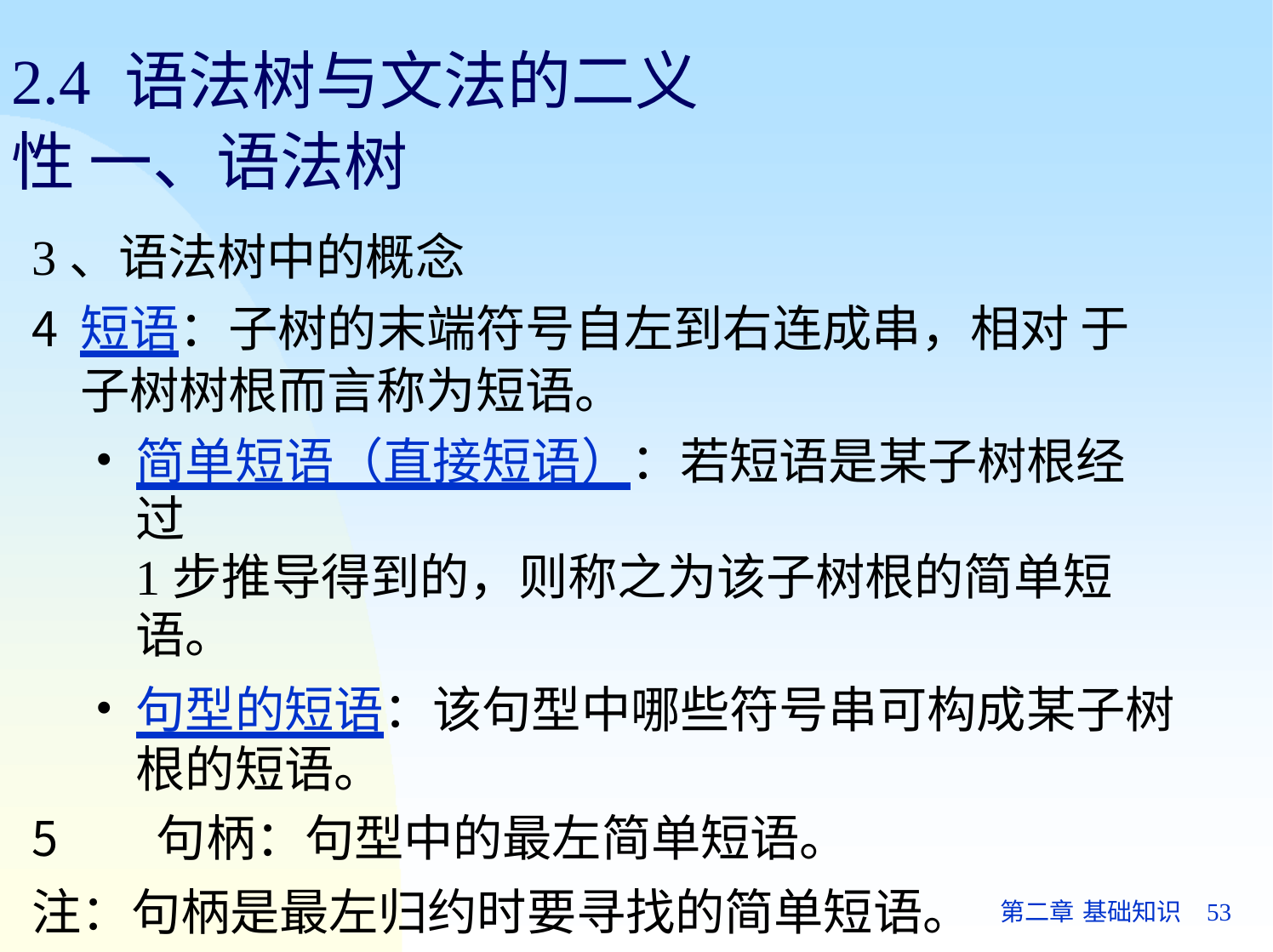

# 2.4	语法树与文法的二义性 一、语法树
3、语法树中的概念
短语：子树的末端符号自左到右连成串，相对 于子树树根而言称为短语。
简单短语（直接短语）：若短语是某子树根经过
1步推导得到的，则称之为该子树根的简单短语。
句型的短语：该句型中哪些符号串可构成某子树 根的短语。
句柄：句型中的最左简单短语。
注：句柄是最左归约时要寻找的简单短语。
第二章 基础知识	53